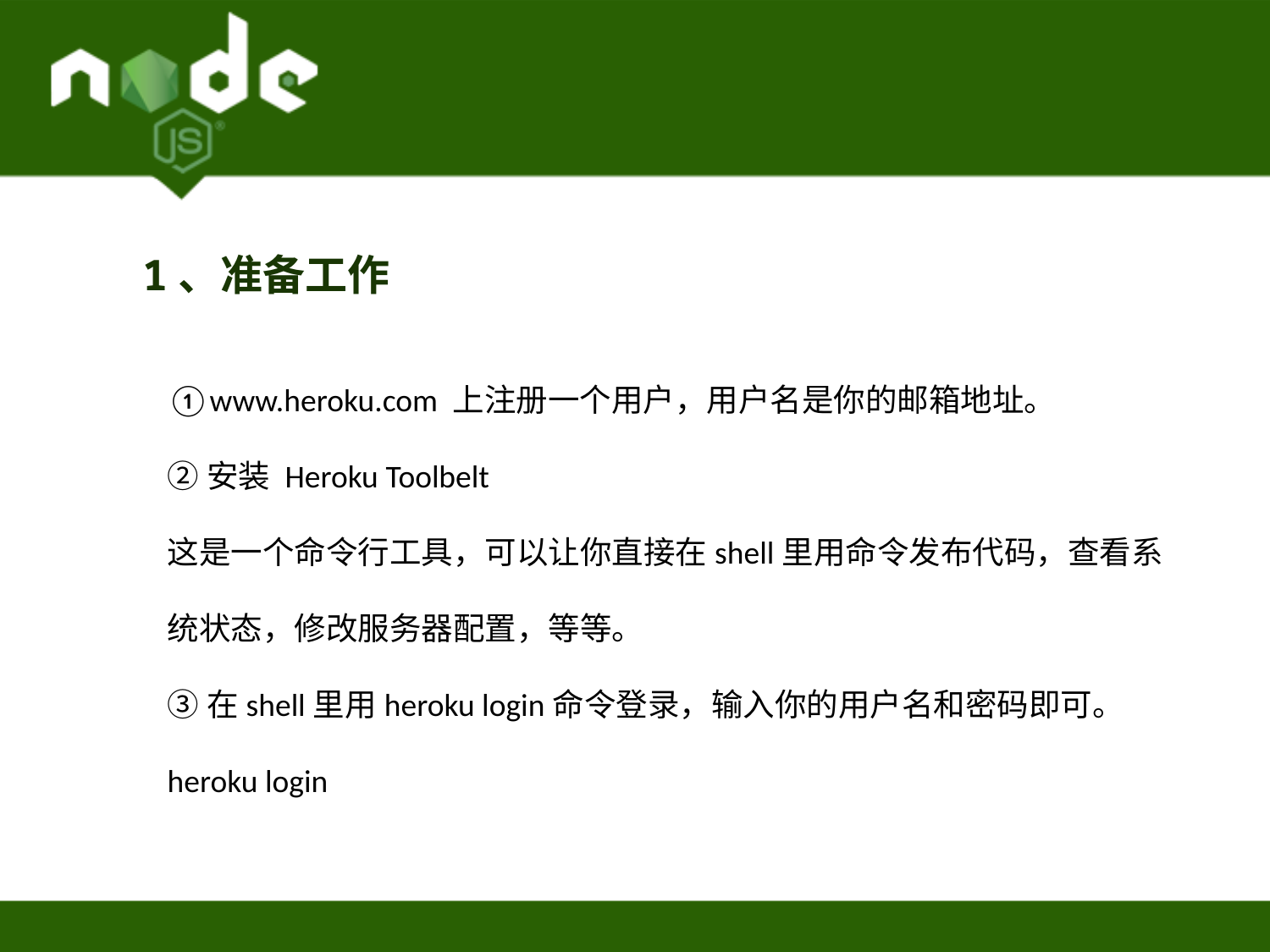

1、准备工作
①www.heroku.com 上注册一个用户，用户名是你的邮箱地址。
②安装 Heroku Toolbelt
这是一个命令行工具，可以让你直接在shell里用命令发布代码，查看系统状态，修改服务器配置，等等。
③在shell里用heroku login命令登录，输入你的用户名和密码即可。
heroku login